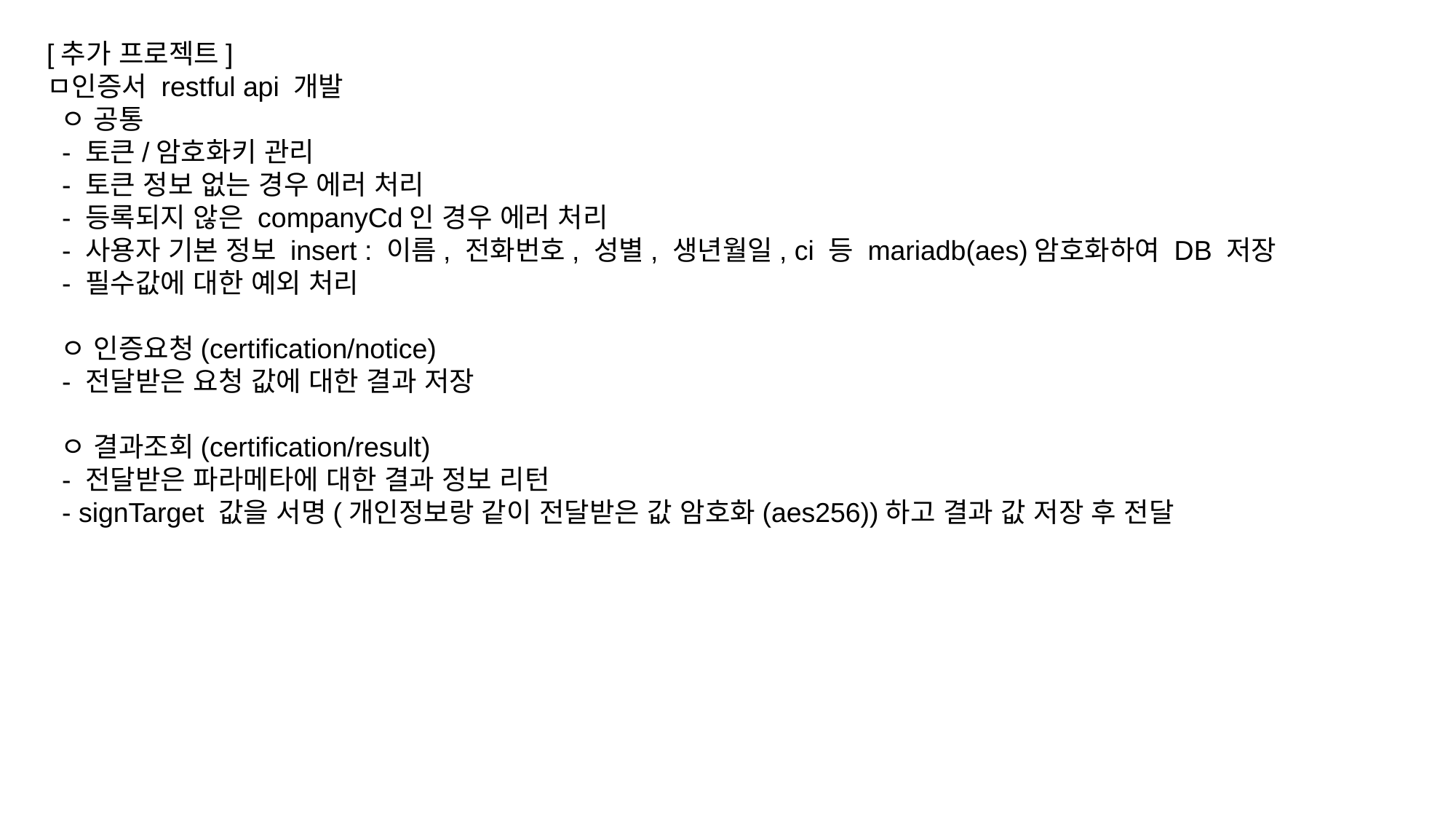

[추가 프로젝트]
ㅁ인증서 restful api 개발
 ㅇ 공통
  - 토큰/암호화키 관리
  - 토큰 정보 없는 경우 에러 처리
  - 등록되지 않은 companyCd인 경우 에러 처리
  - 사용자 기본 정보 insert : 이름, 전화번호, 성별, 생년월일, ci 등 mariadb(aes)암호화하여 DB 저장
  - 필수값에 대한 예외 처리

 ㅇ 인증요청(certification/notice)
  - 전달받은 요청 값에 대한 결과 저장

 ㅇ 결과조회(certification/result)
  - 전달받은 파라메타에 대한 결과 정보 리턴
  - signTarget 값을 서명(개인정보랑 같이 전달받은 값 암호화(aes256))하고 결과 값 저장 후 전달